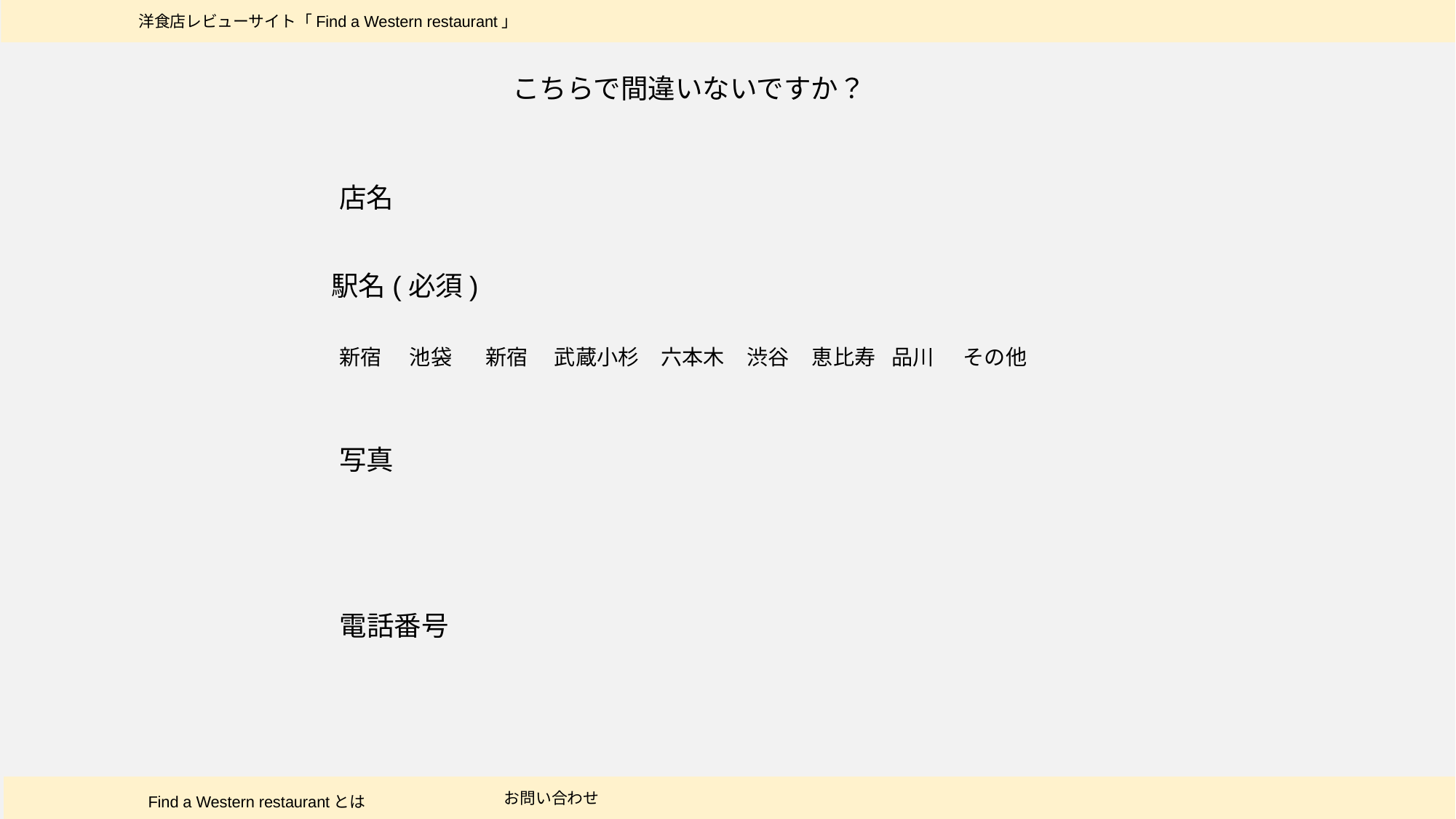

洋食店レビューサイト「Find a Western restaurant」
こちらで間違いないですか？
店名
駅名(必須)
新宿
池袋
新宿
武蔵小杉
六本木
渋谷
恵比寿
品川
その他
写真
電話番号

お問い合わせ
Find a Western restaurantとは